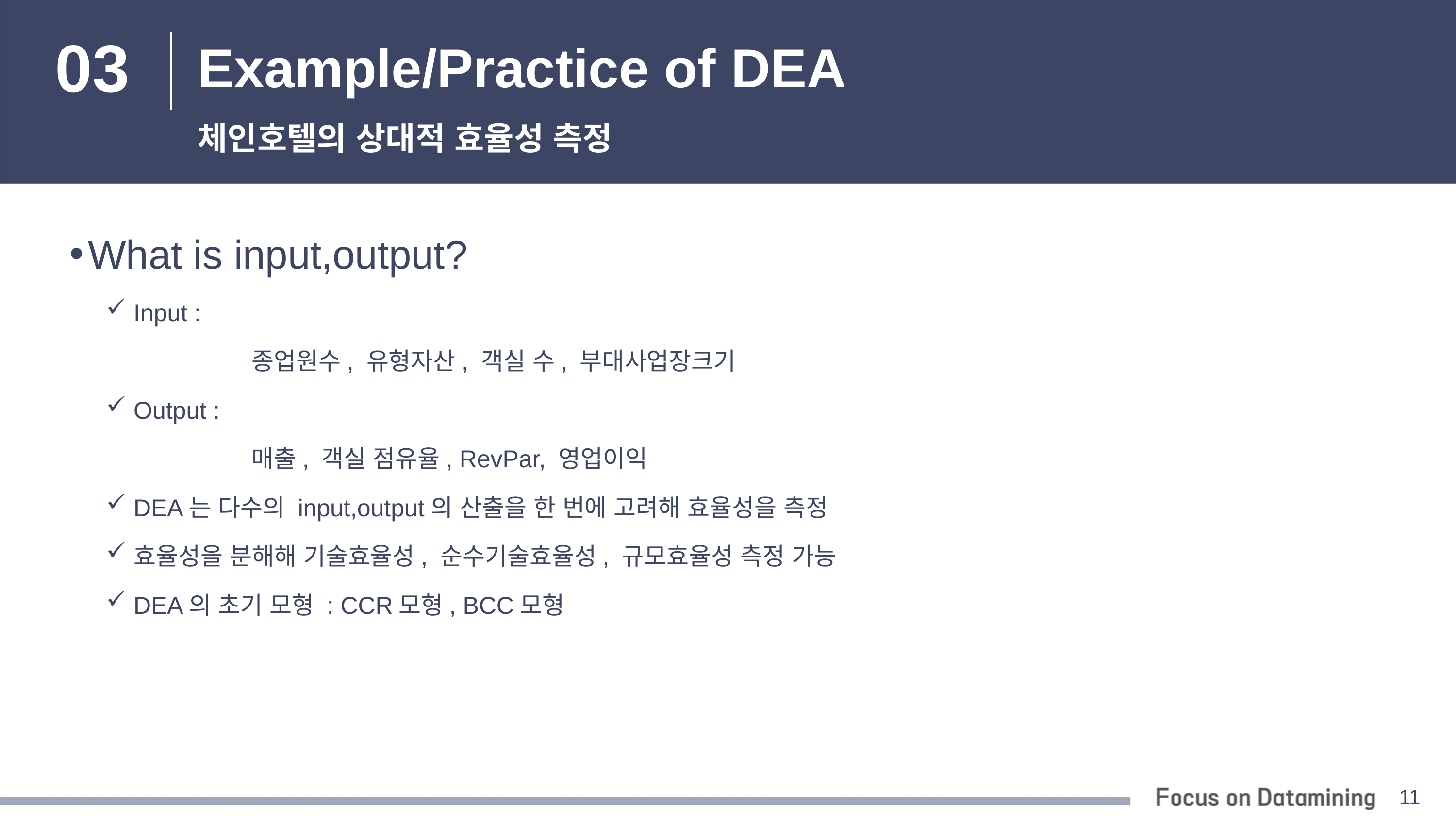

03
# Example/Practice of DEA
체인호텔의 상대적 효율성 측정
What is input,output?
Input :
		종업원수, 유형자산, 객실 수, 부대사업장크기
Output :
		매출, 객실 점유율, RevPar, 영업이익
DEA는 다수의 input,output의 산출을 한 번에 고려해 효율성을 측정
효율성을 분해해 기술효율성, 순수기술효율성, 규모효율성 측정 가능
DEA의 초기 모형 : CCR모형, BCC모형